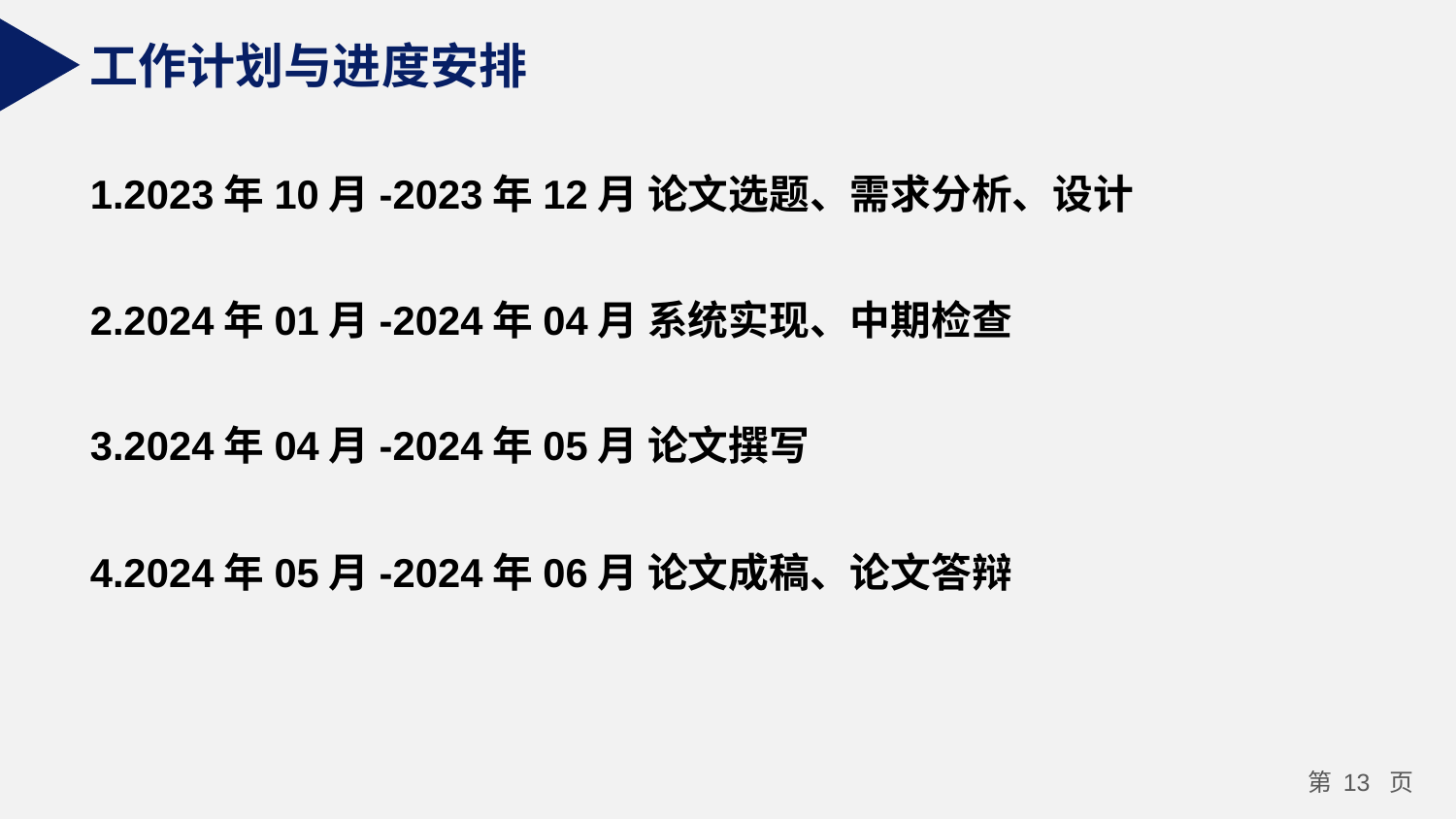

工作计划与进度安排
1.2023年10月-2023年12月 论文选题、需求分析、设计

2.2024年01月-2024年04月 系统实现、中期检查

3.2024年04月-2024年05月 论文撰写

4.2024年05月-2024年06月 论文成稿、论文答辩